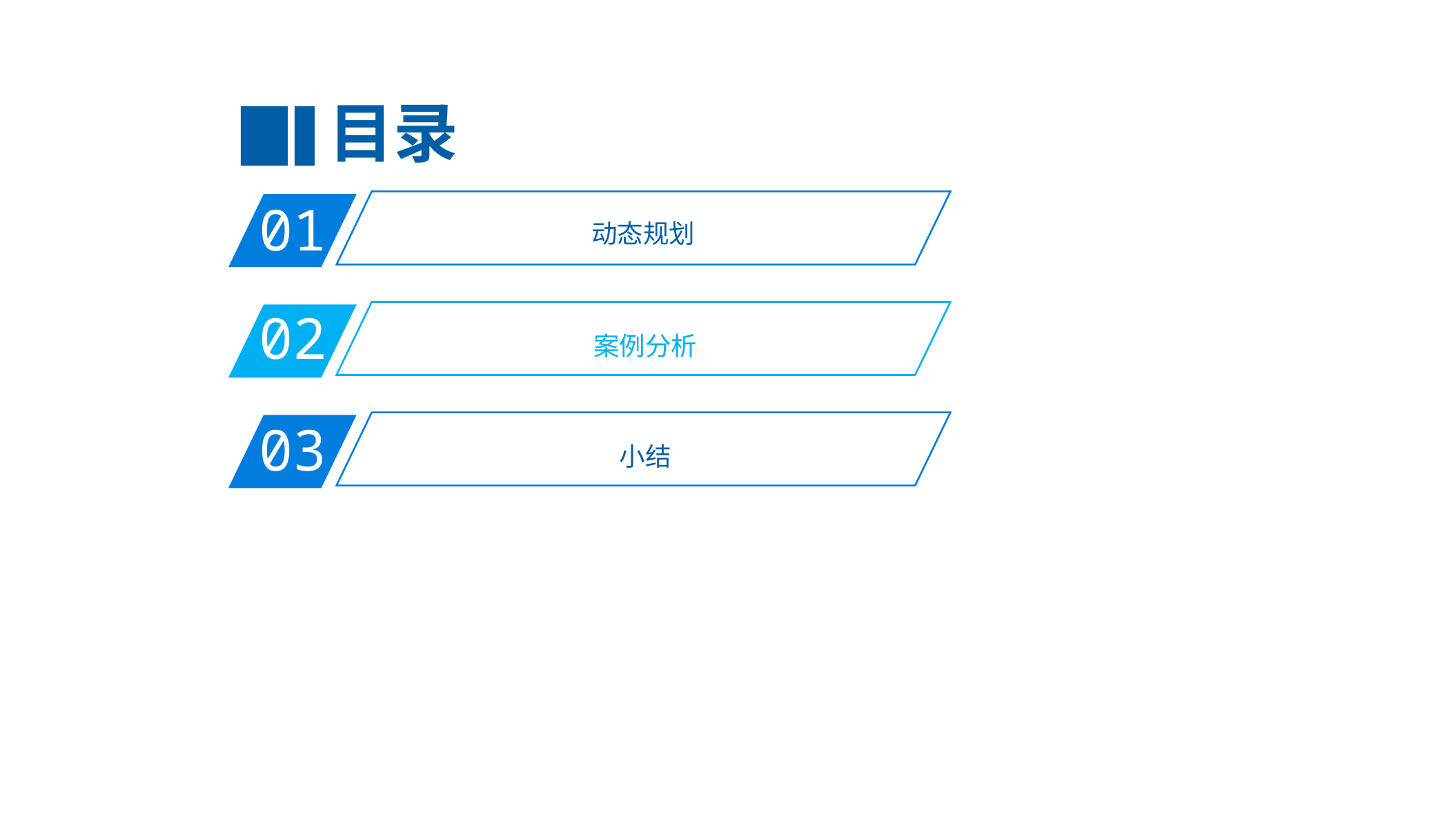

目录

01

动态规划
02

案例分析
03

小结